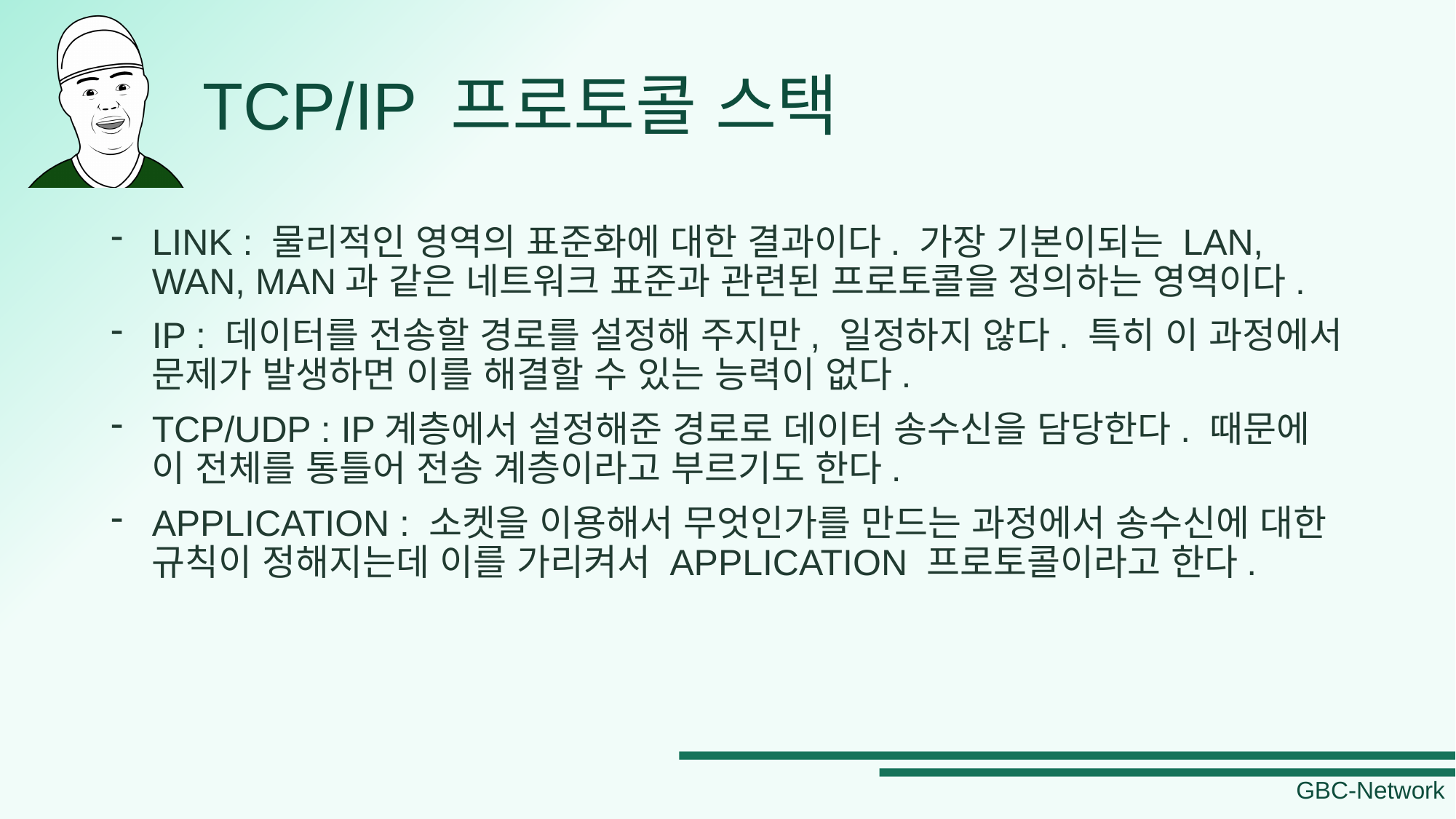

# TCP/IP 프로토콜 스택
LINK : 물리적인 영역의 표준화에 대한 결과이다. 가장 기본이되는 LAN, WAN, MAN과 같은 네트워크 표준과 관련된 프로토콜을 정의하는 영역이다.
IP : 데이터를 전송할 경로를 설정해 주지만, 일정하지 않다. 특히 이 과정에서 문제가 발생하면 이를 해결할 수 있는 능력이 없다.
TCP/UDP : IP계층에서 설정해준 경로로 데이터 송수신을 담당한다. 때문에 이 전체를 통틀어 전송 계층이라고 부르기도 한다.
APPLICATION : 소켓을 이용해서 무엇인가를 만드는 과정에서 송수신에 대한 규칙이 정해지는데 이를 가리켜서 APPLICATION 프로토콜이라고 한다.